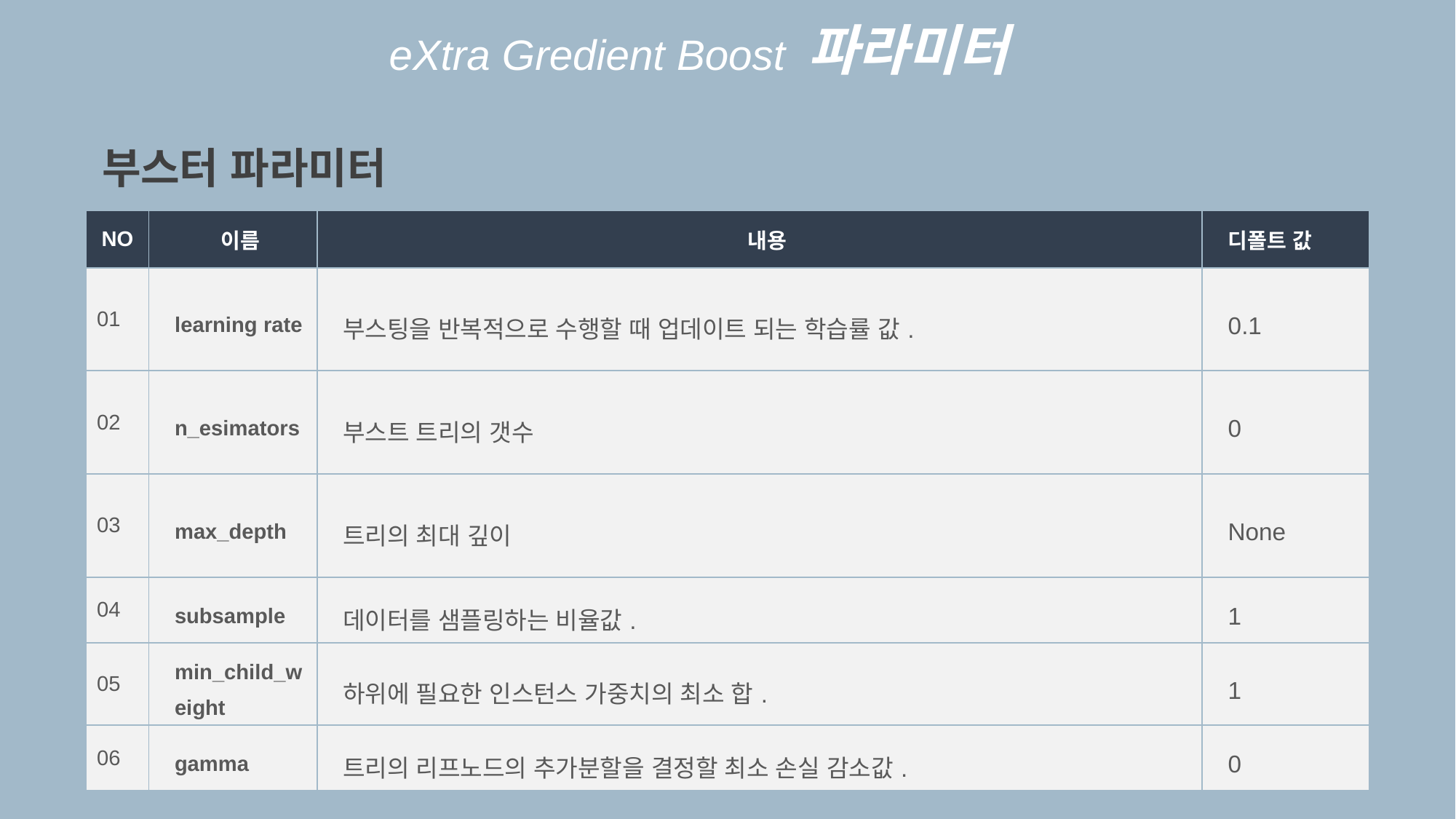

eXtra Gredient Boost 파라미터
 부스터 파라미터
| NO | 이름 | 내용 | 디폴트 값 |
| --- | --- | --- | --- |
| 01 | learning rate | 부스팅을 반복적으로 수행할 때 업데이트 되는 학습률 값. | 0.1 |
| 02 | n\_esimators | 부스트 트리의 갯수 | 0 |
| 03 | max\_depth | 트리의 최대 깊이 | None |
| 04 | subsample | 데이터를 샘플링하는 비율값. | 1 |
| 05 | min\_child\_weight | 하위에 필요한 인스턴스 가중치의 최소 합. | 1 |
| 06 | gamma | 트리의 리프노드의 추가분할을 결정할 최소 손실 감소값. | 0 |